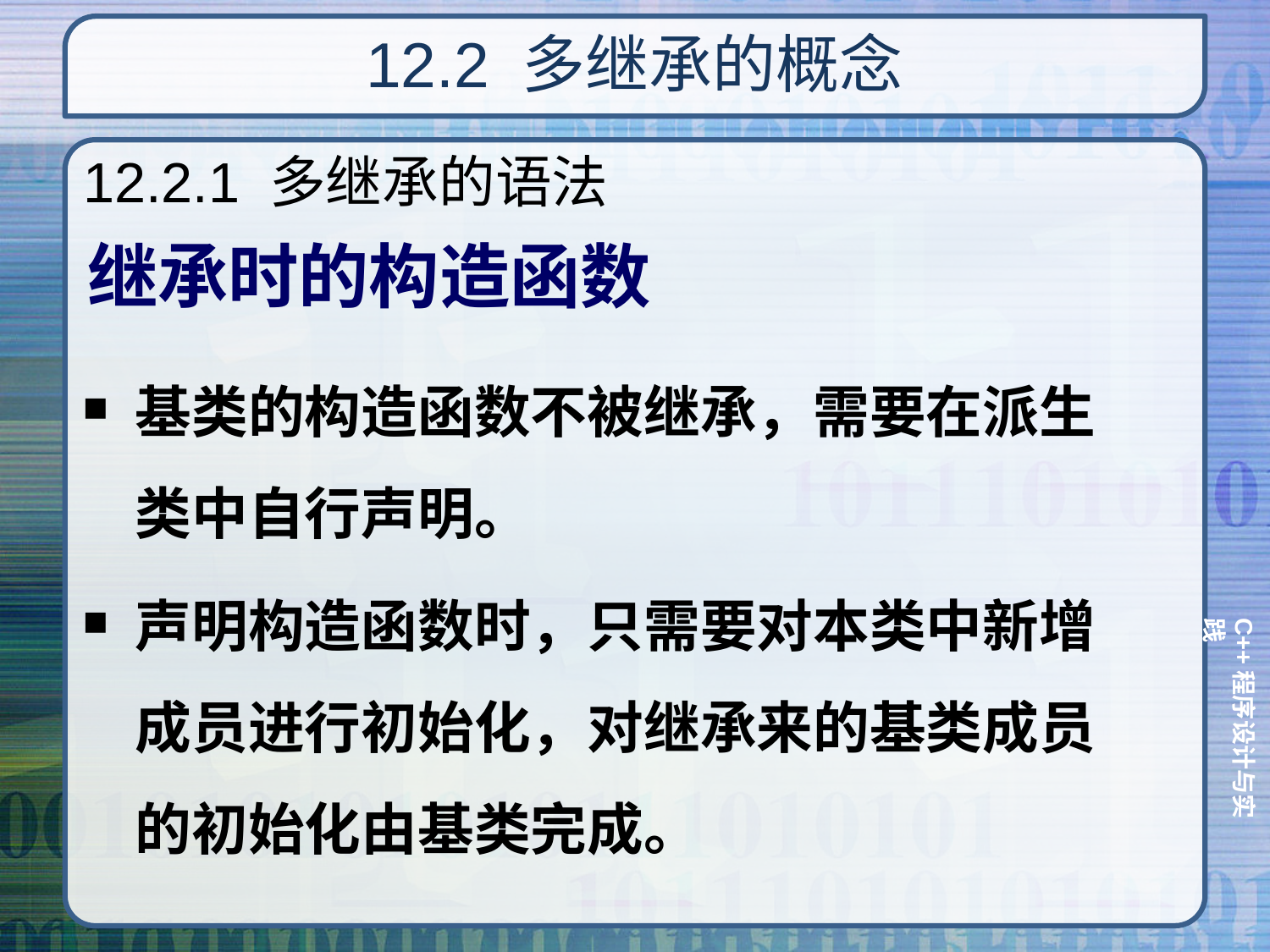

# 12.2 多继承的概念
12.2.1 多继承的语法
继承时的构造函数
基类的构造函数不被继承，需要在派生类中自行声明。
声明构造函数时，只需要对本类中新增成员进行初始化，对继承来的基类成员的初始化由基类完成。